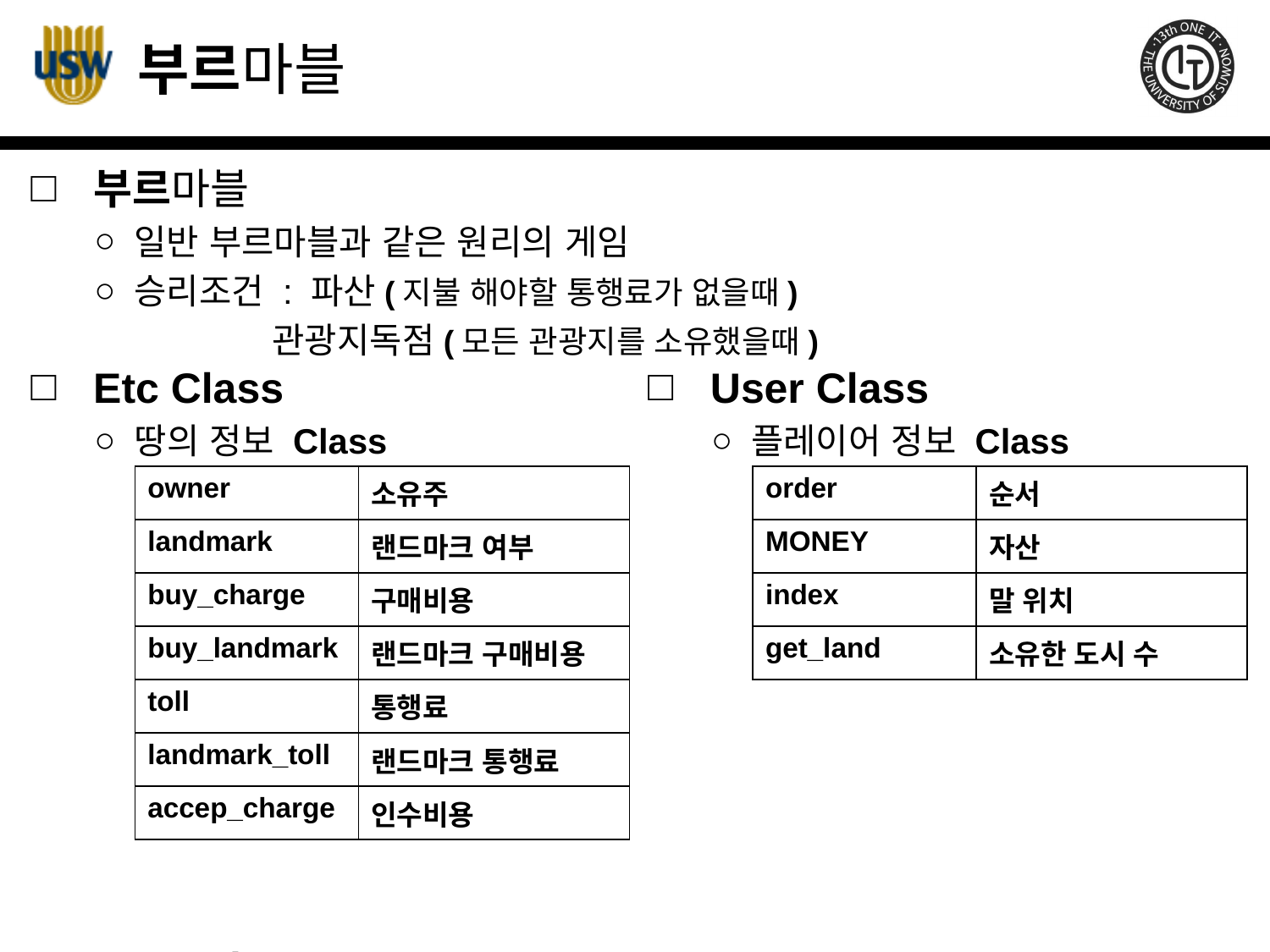

# 부르마블
부르마블
일반 부르마블과 같은 원리의 게임
승리조건 : 파산(지불 해야할 통행료가 없을때)
                 관광지독점(모든 관광지를 소유했을때)
Etc Class
땅의 정보 Class

ArrayList
ArrayList에는 28개(땅의 개수)의 Etc Class가 들어가있음.
User Class
플레이어 정보 Class

| owner | 소유주 |
| --- | --- |
| landmark | 랜드마크 여부 |
| buy\_charge | 구매비용 |
| buy\_landmark | 랜드마크 구매비용 |
| toll | 통행료 |
| landmark\_toll | 랜드마크 통행료 |
| accep\_charge | 인수비용 |
| order | 순서 |
| --- | --- |
| MONEY | 자산 |
| index | 말 위치 |
| get\_land | 소유한 도시 수 |